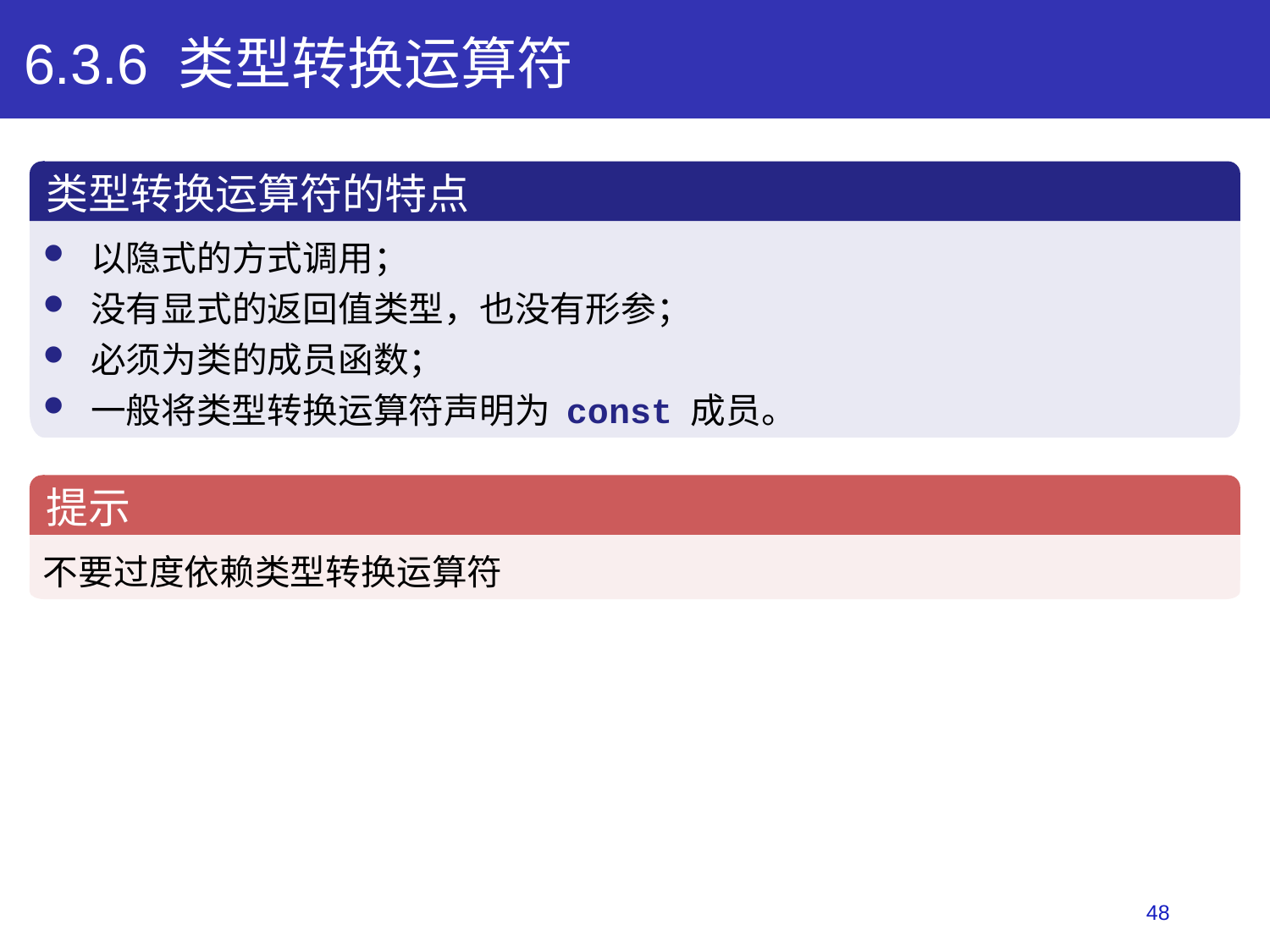

6.3.6 类型转换运算符
类型转换运算符的特点
以隐式的方式调用；
没有显式的返回值类型，也没有形参；
必须为类的成员函数；
一般将类型转换运算符声明为 const 成员。
提示
不要过度依赖类型转换运算符
48